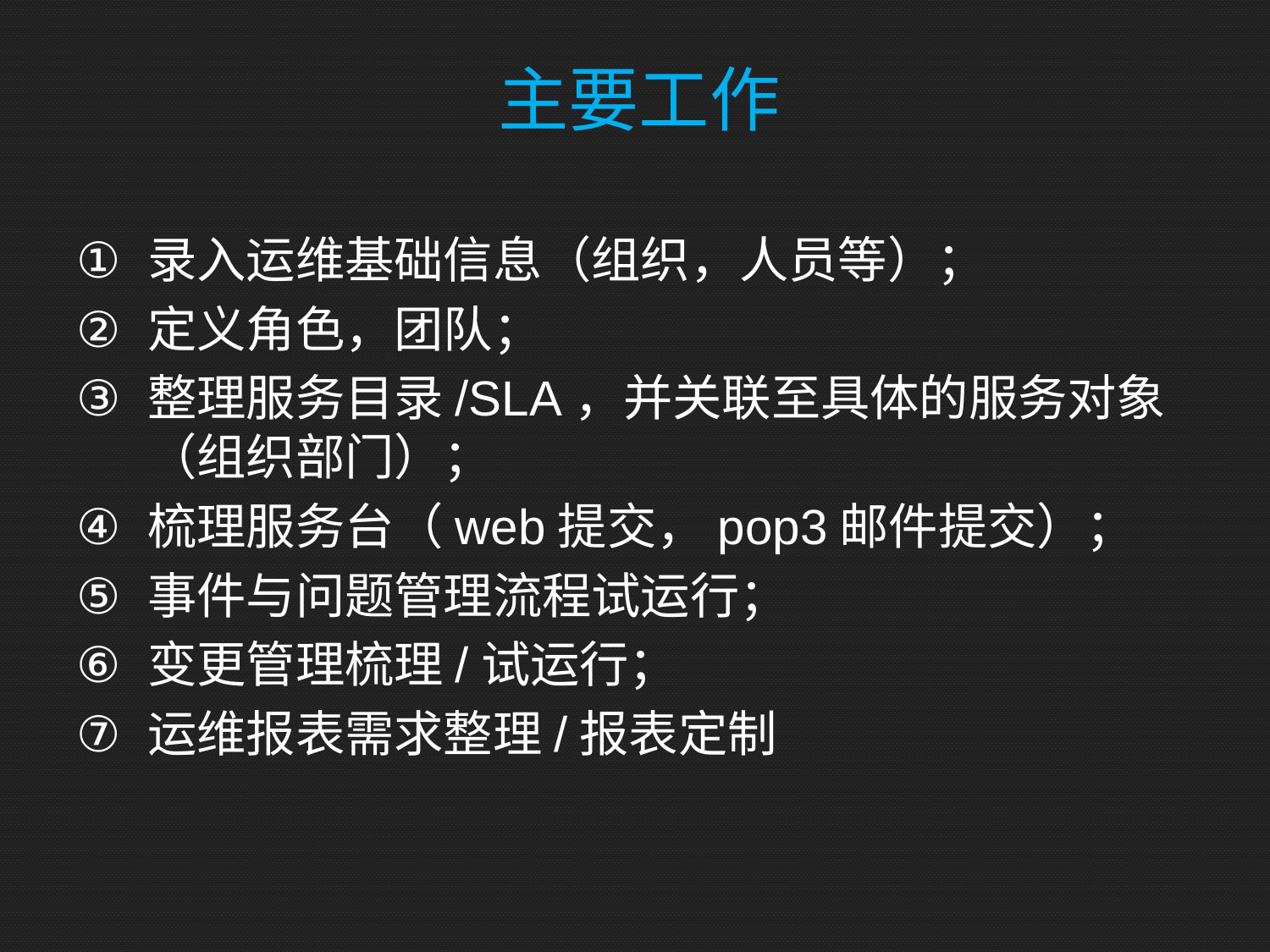

# 主要工作
录入运维基础信息（组织，人员等）；
定义角色，团队；
整理服务目录/SLA，并关联至具体的服务对象（组织部门）；
梳理服务台（web提交，pop3邮件提交）；
事件与问题管理流程试运行；
变更管理梳理/试运行；
运维报表需求整理/报表定制